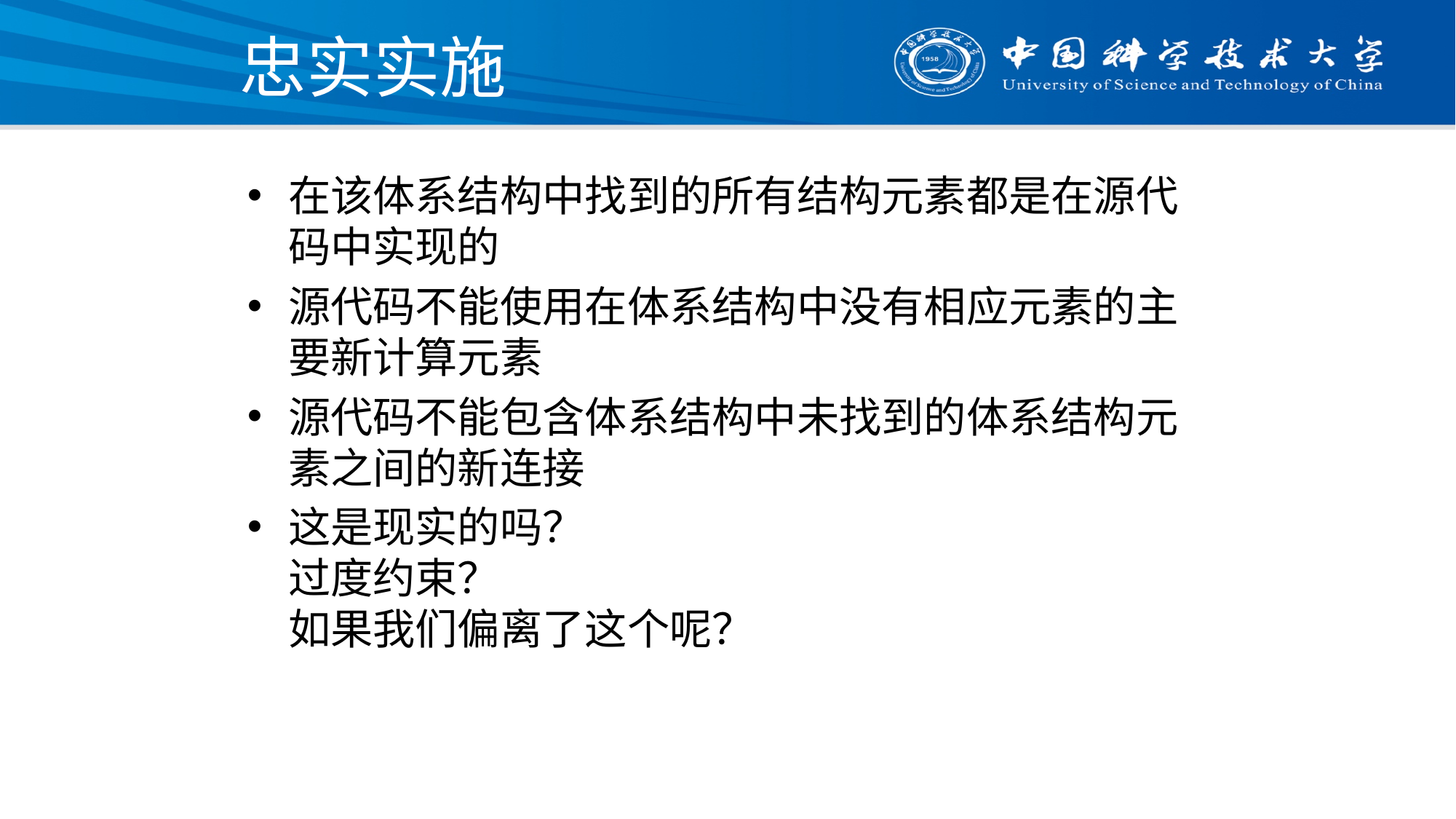

# 忠实实施
在该体系结构中找到的所有结构元素都是在源代码中实现的
源代码不能使用在体系结构中没有相应元素的主要新计算元素
源代码不能包含体系结构中未找到的体系结构元素之间的新连接
这是现实的吗？
过度约束？
如果我们偏离了这个呢？